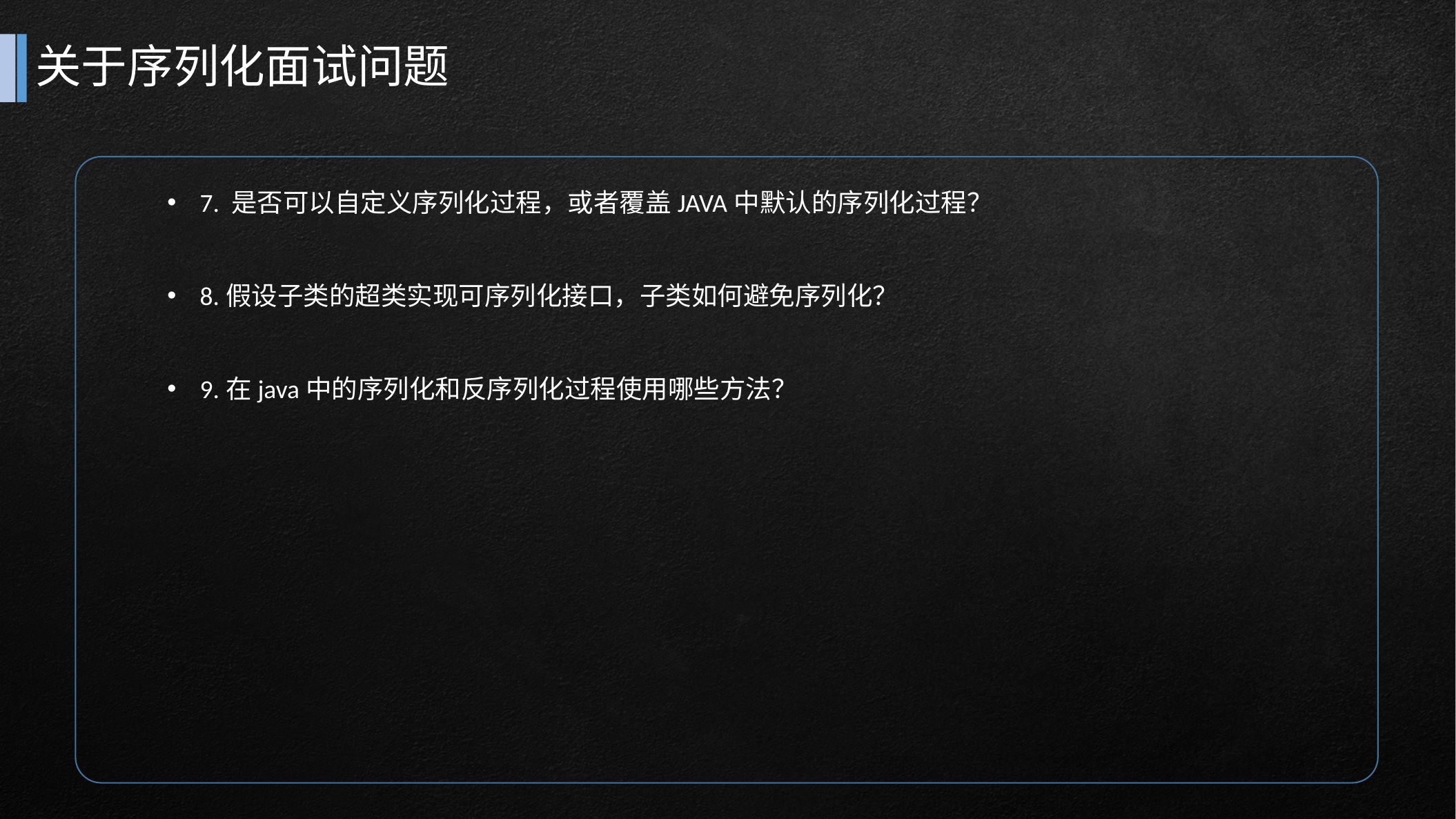

# 关于序列化面试问题

7. 是否可以自定义序列化过程，或者覆盖JAVA中默认的序列化过程？

8.假设子类的超类实现可序列化接口，子类如何避免序列化？

9.在java中的序列化和反序列化过程使用哪些方法？